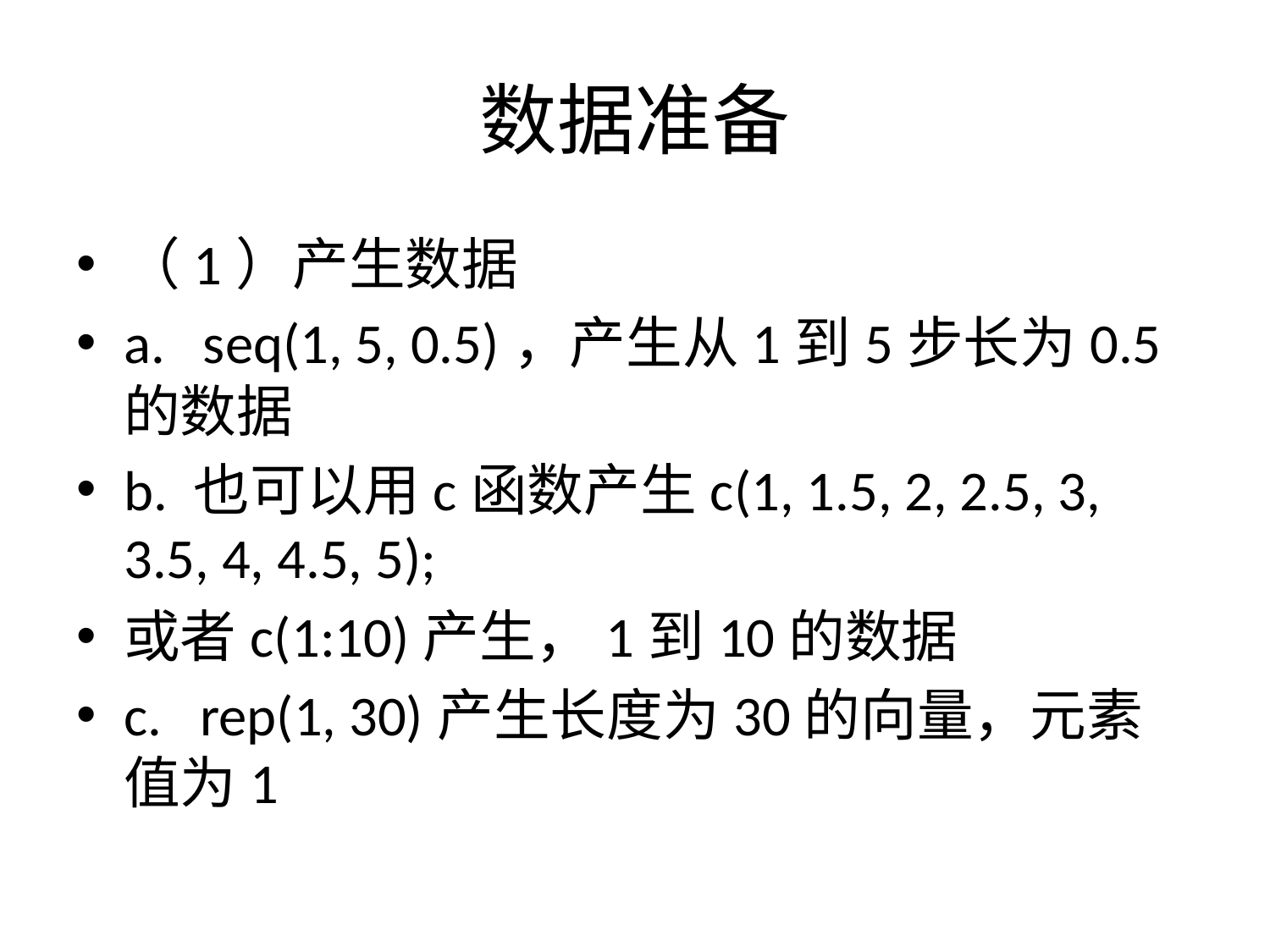

# 数据准备
（1）产生数据
a.   seq(1, 5, 0.5)，产生从1到5步长为0.5的数据
b. 也可以用c函数产生c(1, 1.5, 2, 2.5, 3, 3.5, 4, 4.5, 5);
或者c(1:10)产生，1到10的数据
c.   rep(1, 30)产生长度为30的向量，元素值为1